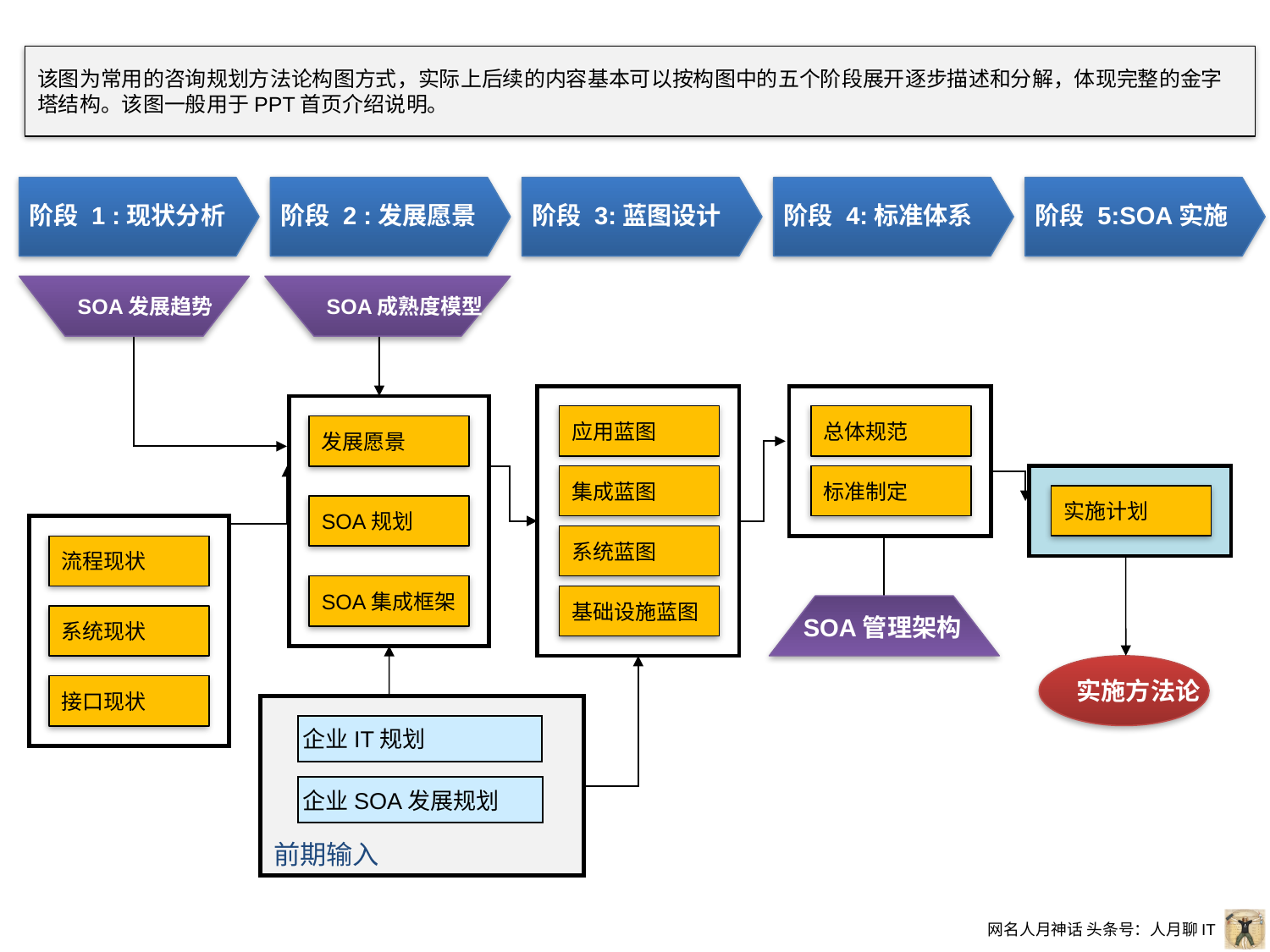

该图为常用的咨询规划方法论构图方式，实际上后续的内容基本可以按构图中的五个阶段展开逐步描述和分解，体现完整的金字塔结构。该图一般用于PPT首页介绍说明。
阶段 1 :现状分析
阶段 2 :发展愿景
阶段 3:蓝图设计
阶段 4:标准体系
阶段 5:SOA实施
SOA发展趋势
SOA成熟度模型

应用蓝图
总体规范
发展愿景
集成蓝图
标准制定

实施计划
SOA规划

系统蓝图
流程现状

SOA集成框架
基础设施蓝图

系统现状
SOA管理架构

实施方法论
接口现状
前期输入
企业IT规划
企业SOA发展规划